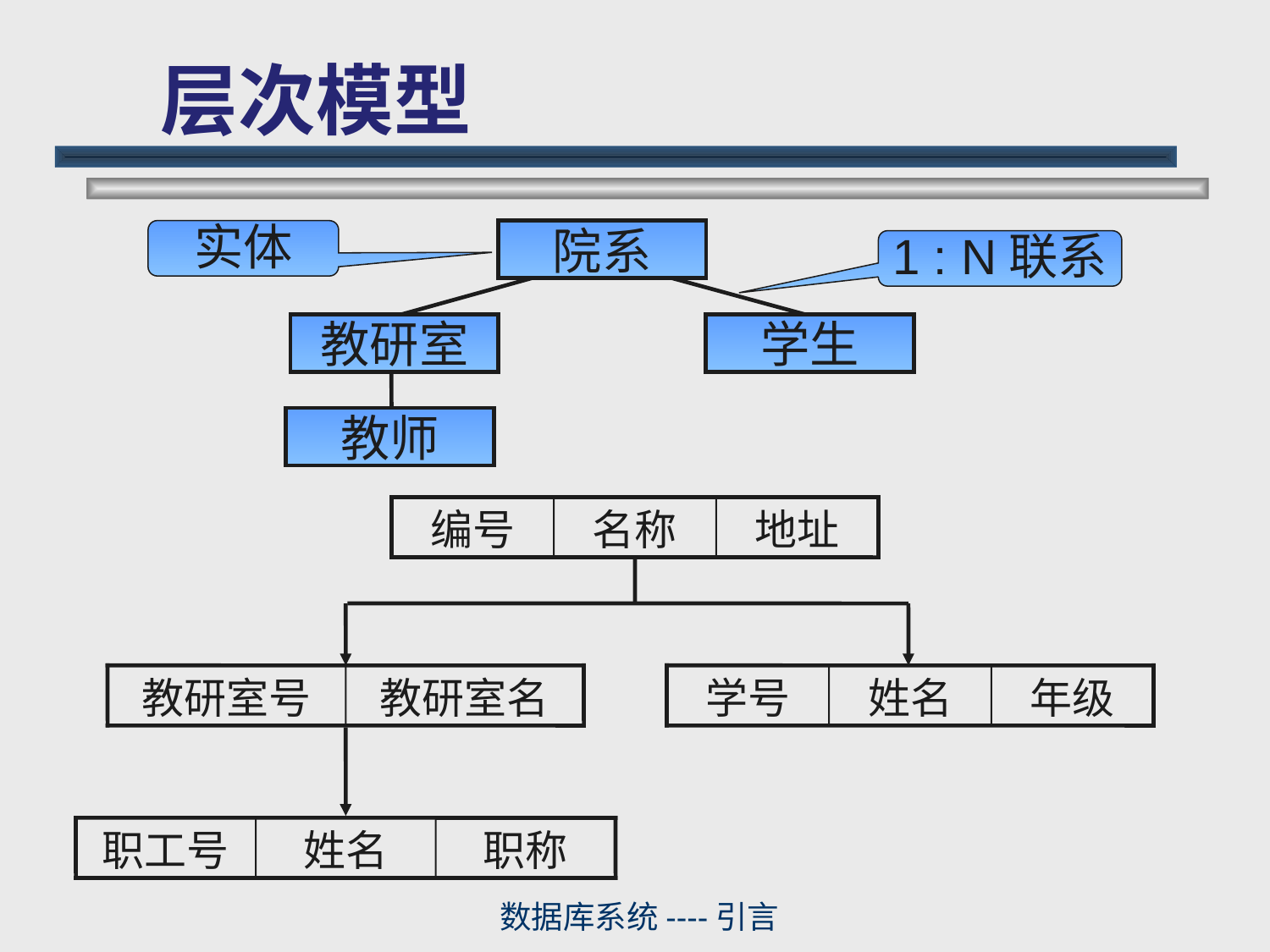

# 层次模型
实体
院系
1 : N联系

教研室
学生

教师
编号

名称

地址

教研室号

教研室名

学号

姓名

年级

职工号

姓名

职称

数据库系统----引言